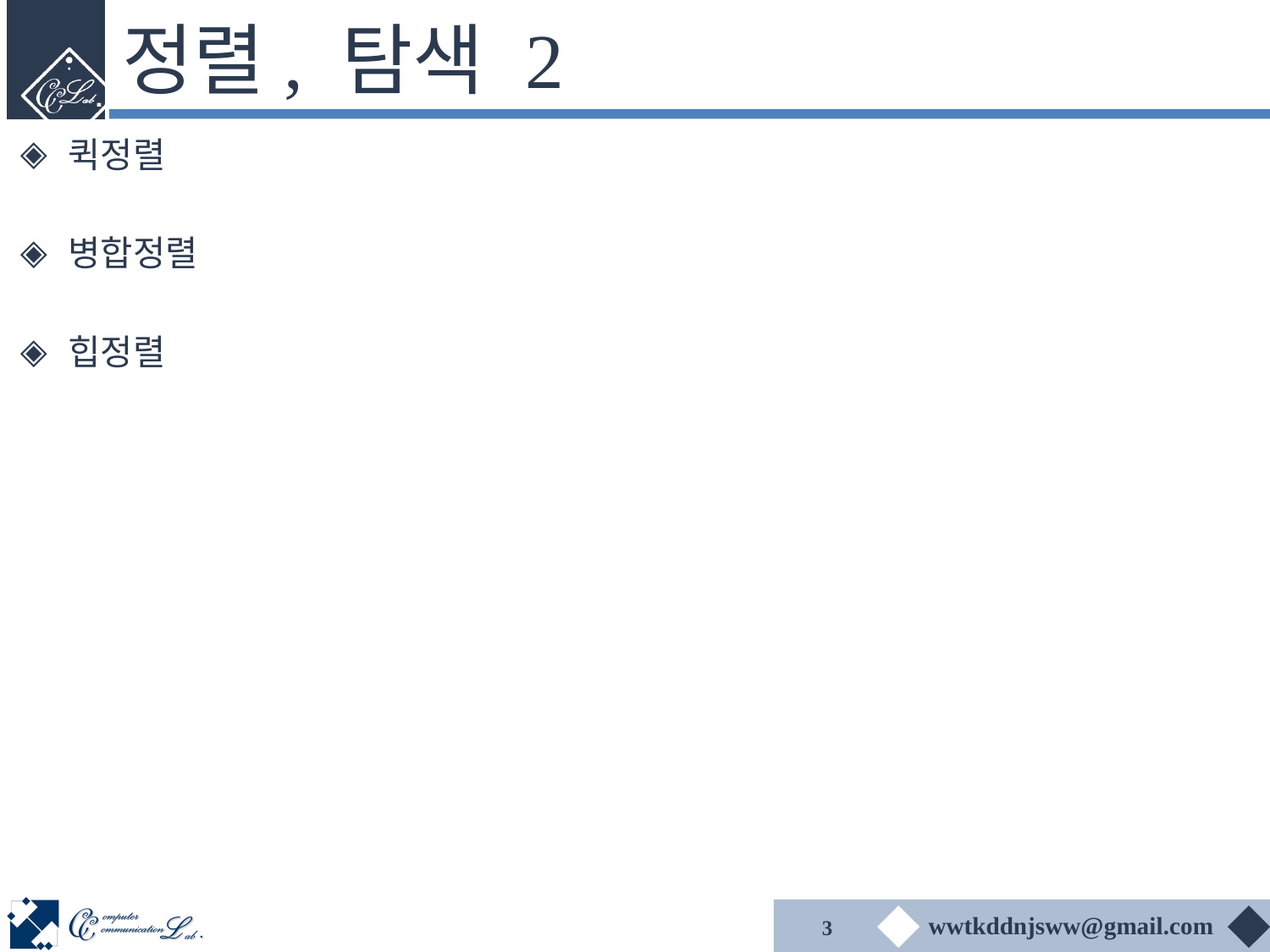

# 정렬, 탐색 2
퀵정렬

병합정렬

힙정렬